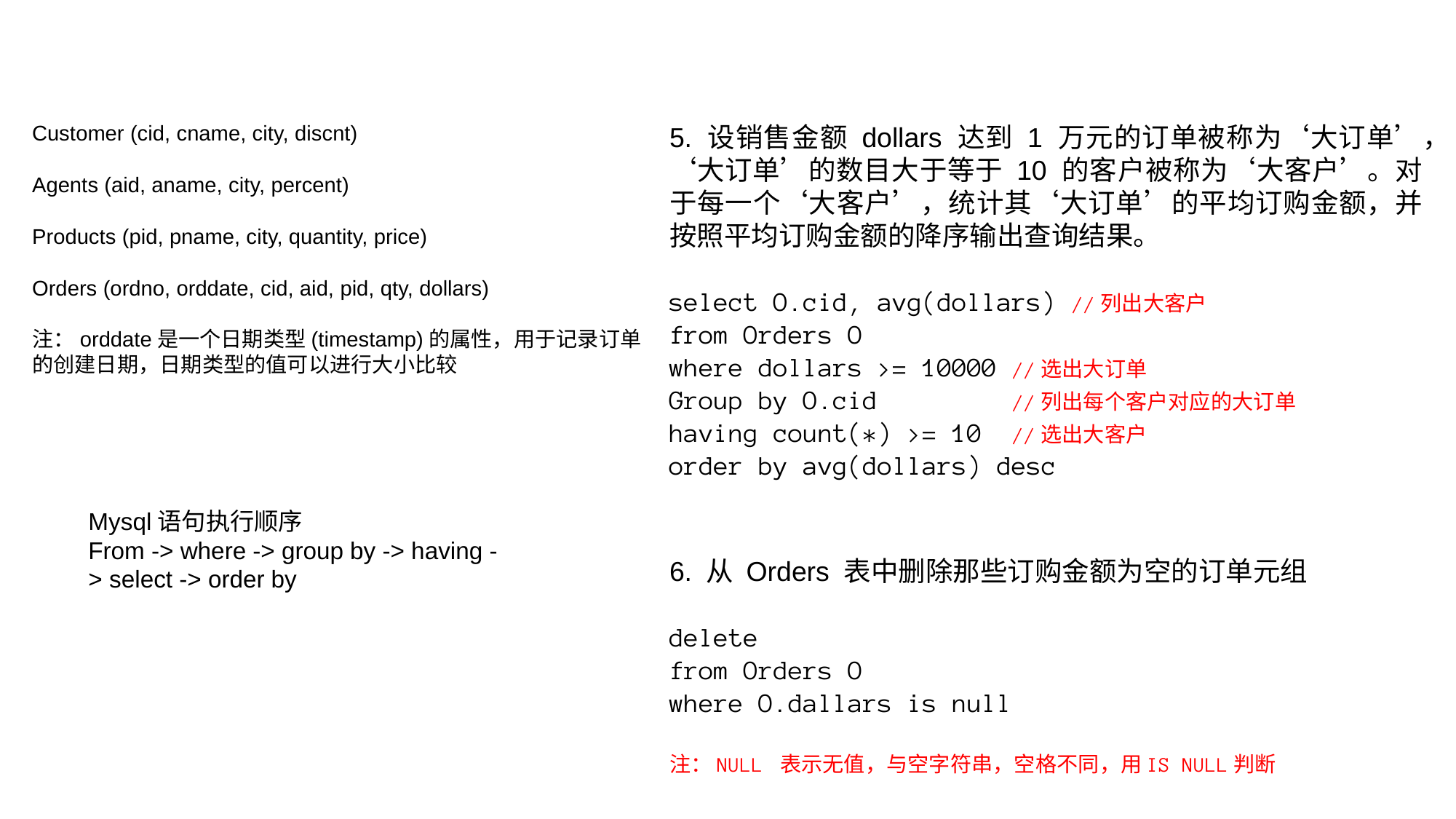

Customer (cid, cname, city, discnt)

Agents (aid, aname, city, percent)

Products (pid, pname, city, quantity, price)

Orders (ordno, orddate, cid, aid, pid, qty, dollars)

注：orddate是一个日期类型(timestamp)的属性，用于记录订单的创建日期，日期类型的值可以进行大小比较
5. 设销售金额 dollars 达到 1 万元的订单被称为‘大订单’，‘大订单’的数目大于等于 10 的客户被称为‘大客户’。对于每一个‘大客户’，统计其‘大订单’的平均订购金额，并按照平均订购金额的降序输出查询结果。

select O.cid, avg(dollars) //列出大客户
from Orders O
where dollars >= 10000 //选出大订单
Group by O.cid         //列出每个客户对应的大订单
having count(*) >= 10  //选出大客户
order by avg(dollars) desc

Mysql语句执行顺序
From -> where -> group by -> having -> select -> order by
6. 从 Orders 表中删除那些订购金额为空的订单元组

delete
from Orders O
where O.dallars is null

注：NULL 表示无值，与空字符串，空格不同，用IS NULL判断